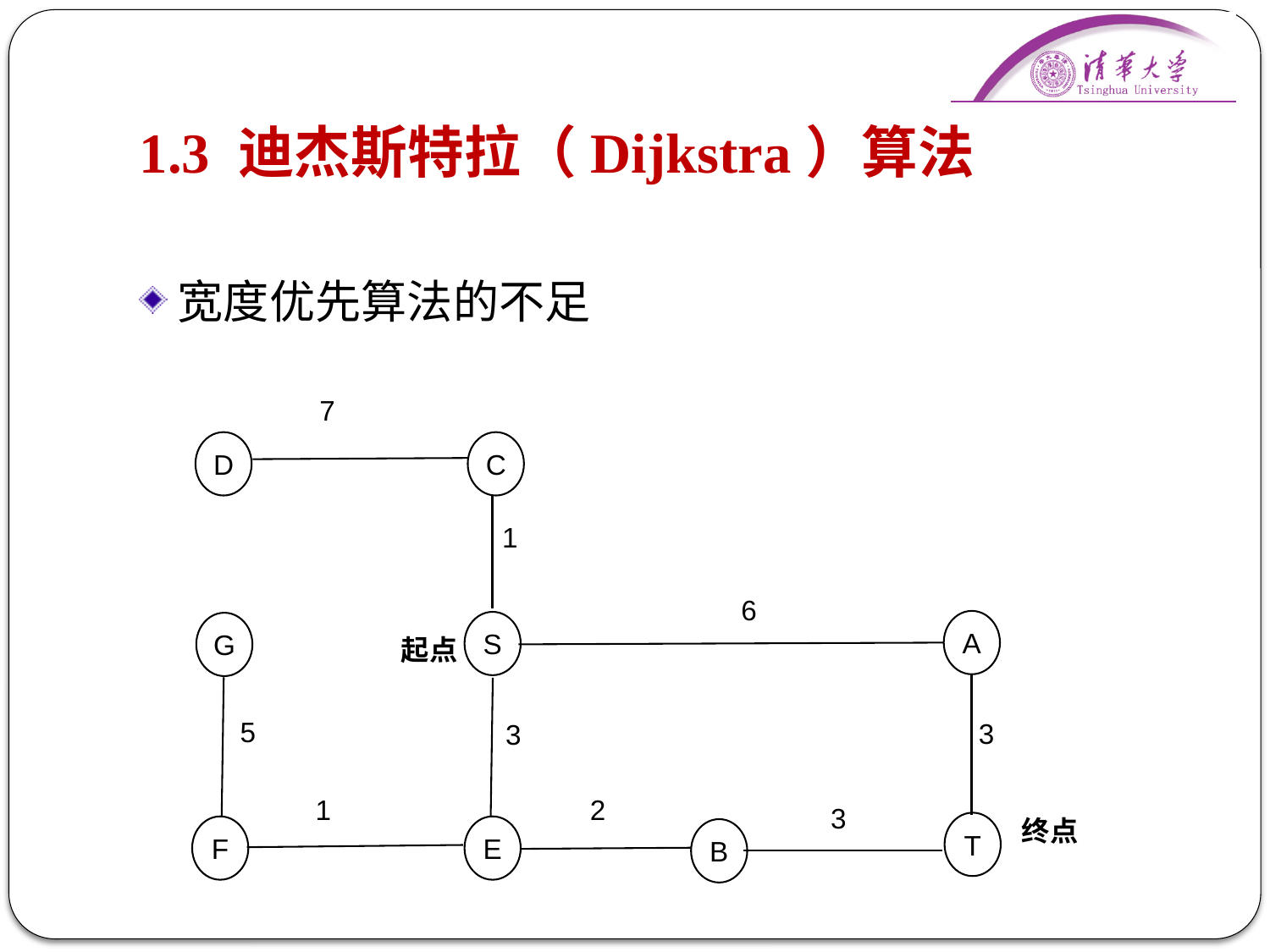

# 1.3 迪杰斯特拉（Dijkstra）算法

宽度优先算法的不足
7
D
C
1
6
A
S
G
起点
5
3
3
1
2
3
终点
T
F
E
B